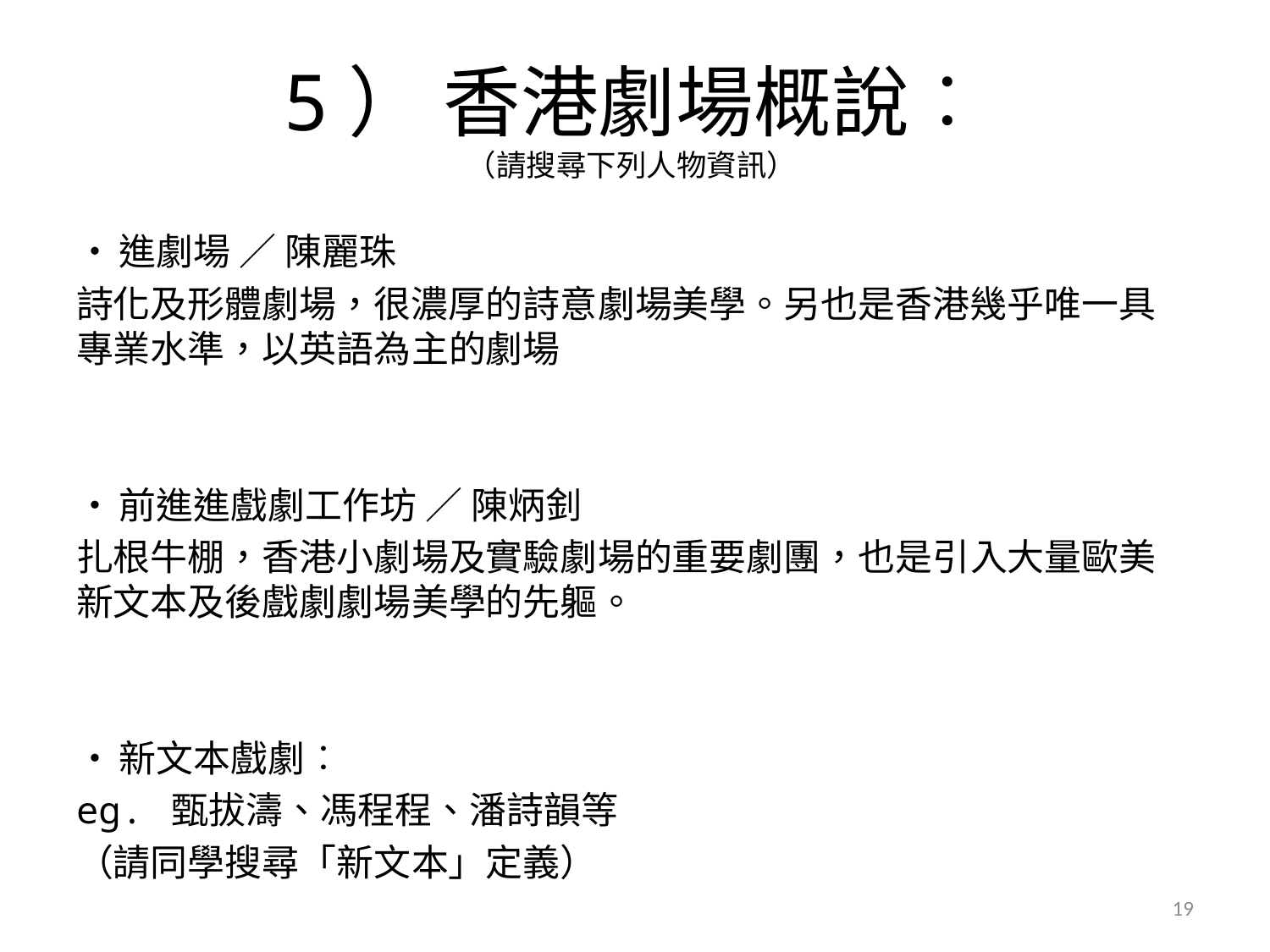

# 5） 香港劇場概說︰ （請搜尋下列人物資訊）
•進劇場 ／ 陳麗珠
詩化及形體劇場，很濃厚的詩意劇場美學。另也是香港幾乎唯一具專業水準，以英語為主的劇場

•前進進戲劇工作坊 ／ 陳炳釗
扎根牛棚，香港小劇場及實驗劇場的重要劇團，也是引入大量歐美新文本及後戲劇劇場美學的先軀。

•新文本戲劇︰
eg. 甄拔濤、馮程程、潘詩韻等
（請同學搜尋「新文本」定義）

19